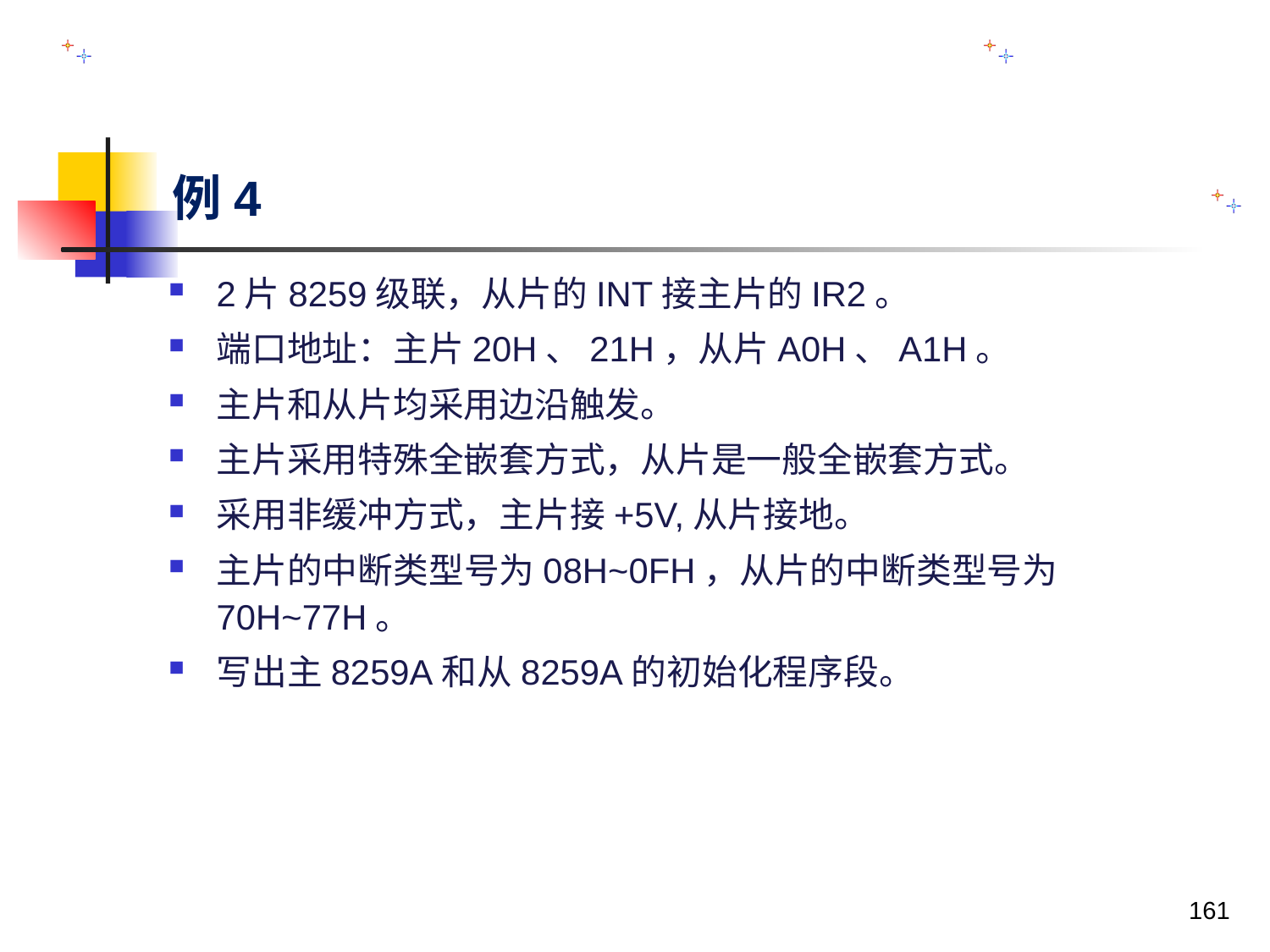

例4
2片8259级联，从片的INT接主片的IR2。
端口地址：主片20H、21H，从片A0H、A1H。
主片和从片均采用边沿触发。
主片采用特殊全嵌套方式，从片是一般全嵌套方式。
采用非缓冲方式，主片接+5V,从片接地。
主片的中断类型号为08H~0FH，从片的中断类型号为70H~77H。
写出主8259A和从8259A的初始化程序段。
161